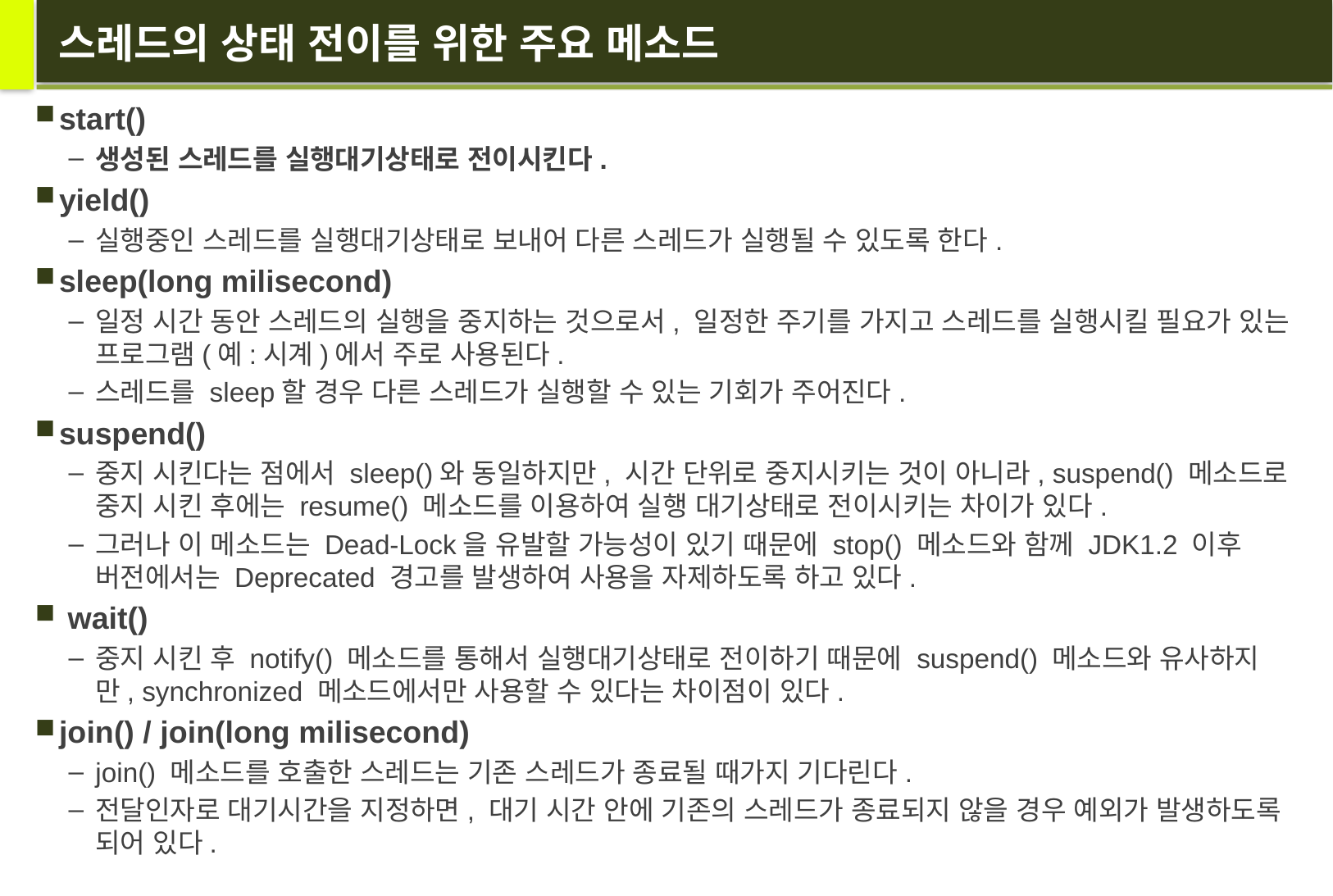

# 스레드의 상태 전이를 위한 주요 메소드
start()
생성된 스레드를 실행대기상태로 전이시킨다.
yield()
실행중인 스레드를 실행대기상태로 보내어 다른 스레드가 실행될 수 있도록 한다.
sleep(long milisecond)
일정 시간 동안 스레드의 실행을 중지하는 것으로서, 일정한 주기를 가지고 스레드를 실행시킬 필요가 있는 프로그램(예:시계)에서 주로 사용된다.
스레드를 sleep할 경우 다른 스레드가 실행할 수 있는 기회가 주어진다.
suspend()
중지 시킨다는 점에서 sleep()와 동일하지만, 시간 단위로 중지시키는 것이 아니라, suspend() 메소드로 중지 시킨 후에는 resume() 메소드를 이용하여 실행 대기상태로 전이시키는 차이가 있다.
그러나 이 메소드는 Dead-Lock을 유발할 가능성이 있기 때문에 stop() 메소드와 함께 JDK1.2 이후 버전에서는 Deprecated 경고를 발생하여 사용을 자제하도록 하고 있다.
 wait()
중지 시킨 후 notify() 메소드를 통해서 실행대기상태로 전이하기 때문에 suspend() 메소드와 유사하지만, synchronized 메소드에서만 사용할 수 있다는 차이점이 있다.
join() / join(long milisecond)
join() 메소드를 호출한 스레드는 기존 스레드가 종료될 때가지 기다린다.
전달인자로 대기시간을 지정하면, 대기 시간 안에 기존의 스레드가 종료되지 않을 경우 예외가 발생하도록 되어 있다.